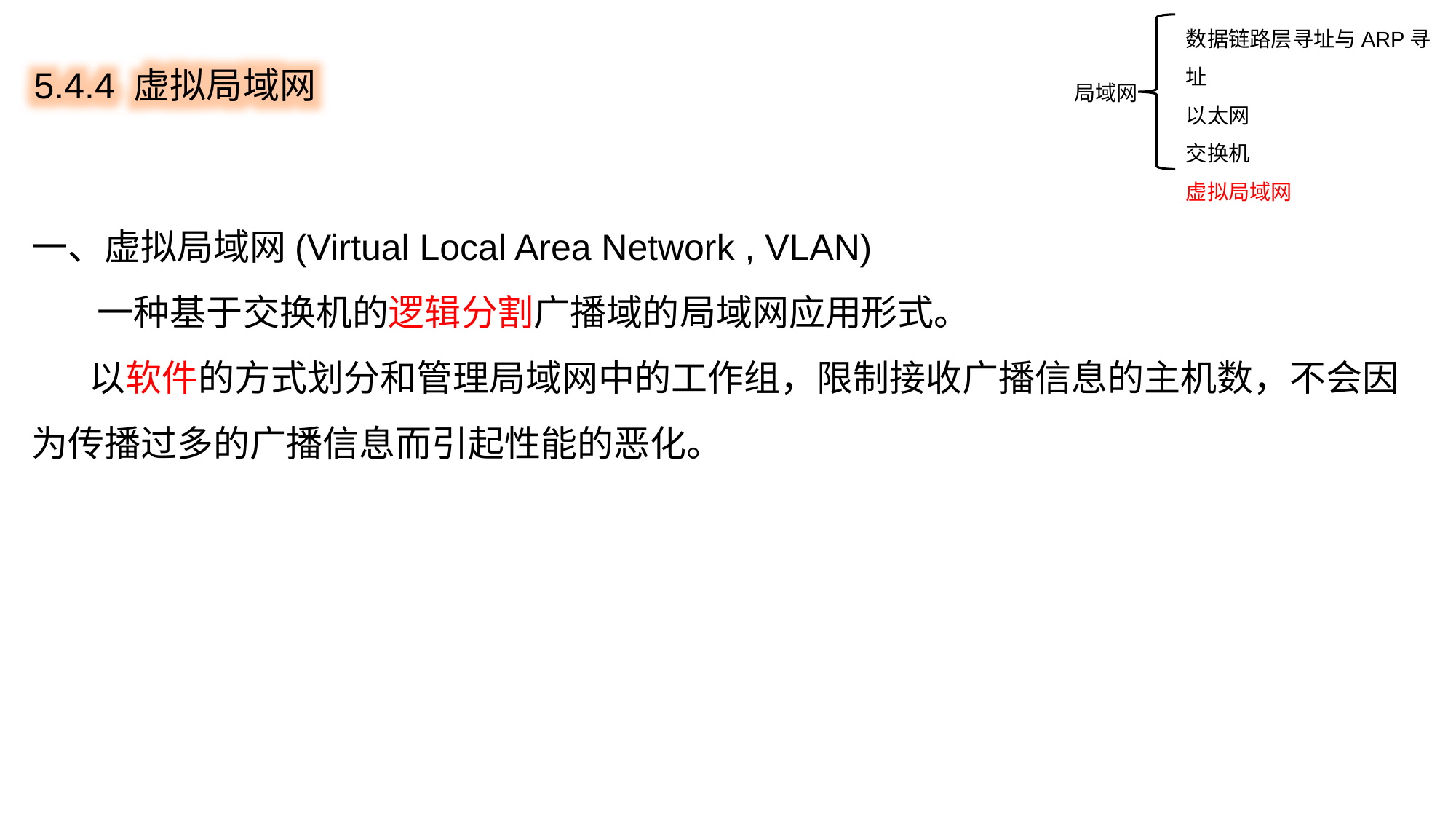

数据链路层寻址与ARP寻址
以太网
交换机
虚拟局域网

5.4.4 虚拟局域网
局域网
一、虚拟局域网(Virtual Local Area Network , VLAN)
       一种基于交换机的逻辑分割广播域的局域网应用形式。
      以软件的方式划分和管理局域网中的工作组，限制接收广播信息的主机数，不会因为传播过多的广播信息而引起性能的恶化。